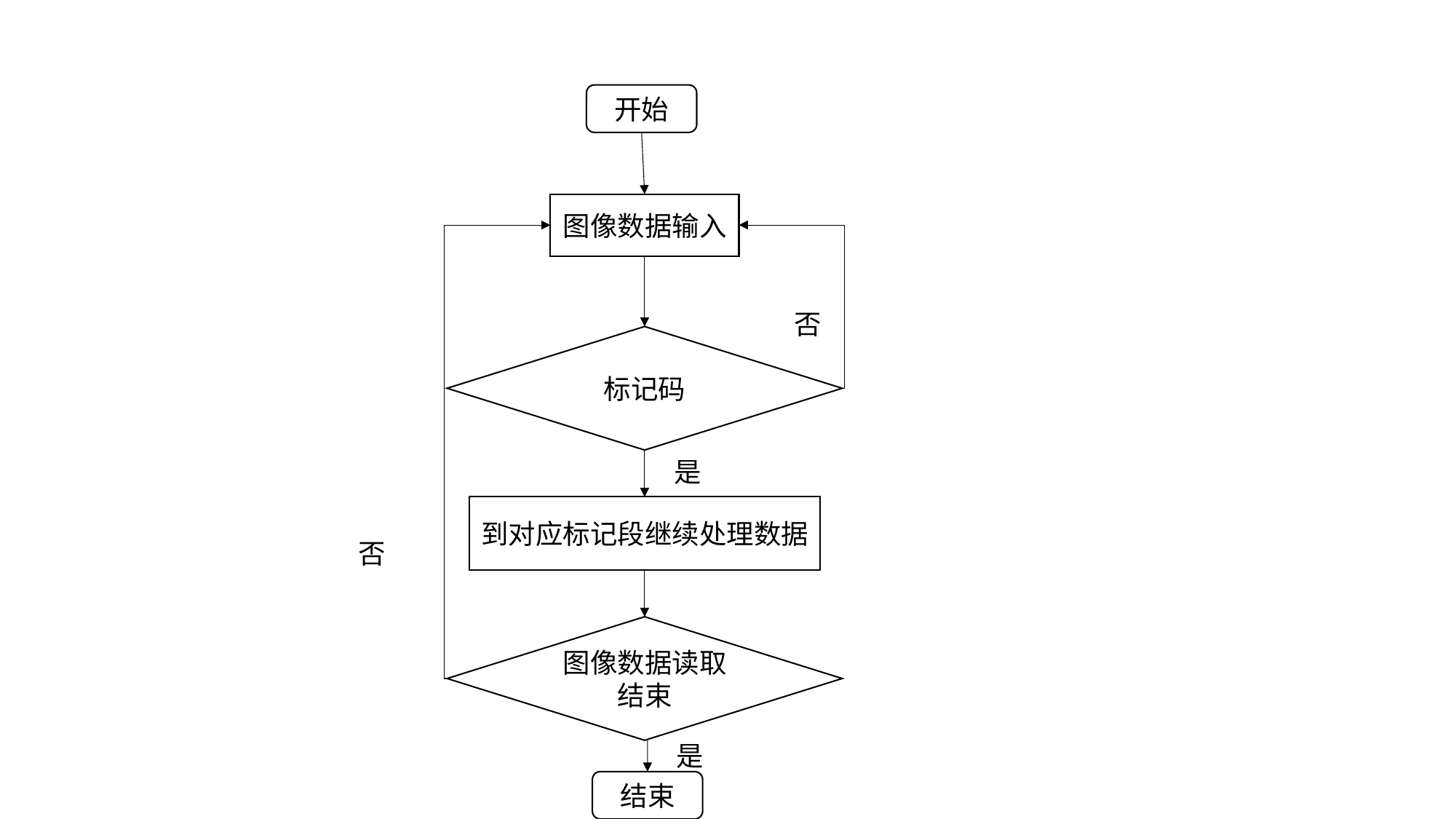

开始
图像数据输入
否
标记码
是
到对应标记段继续处理数据
否
图像数据读取结束
是
结束